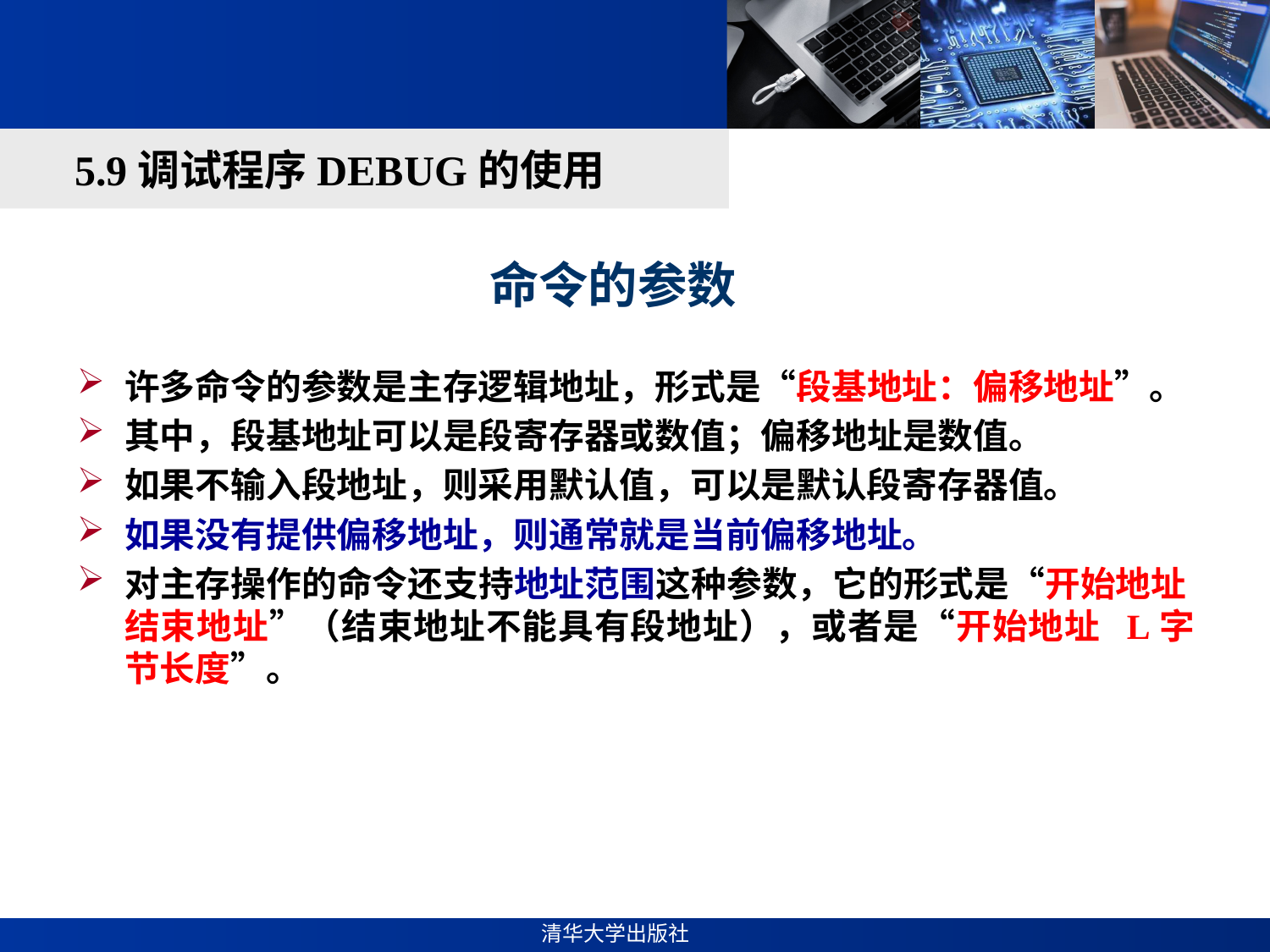

#
5.9调试程序DEBUG的使用
命令的参数
许多命令的参数是主存逻辑地址，形式是“段基地址：偏移地址”。
其中，段基地址可以是段寄存器或数值；偏移地址是数值。
如果不输入段地址，则采用默认值，可以是默认段寄存器值。
如果没有提供偏移地址，则通常就是当前偏移地址。
对主存操作的命令还支持地址范围这种参数，它的形式是“开始地址  结束地址”（结束地址不能具有段地址），或者是“开始地址  L字节长度”。